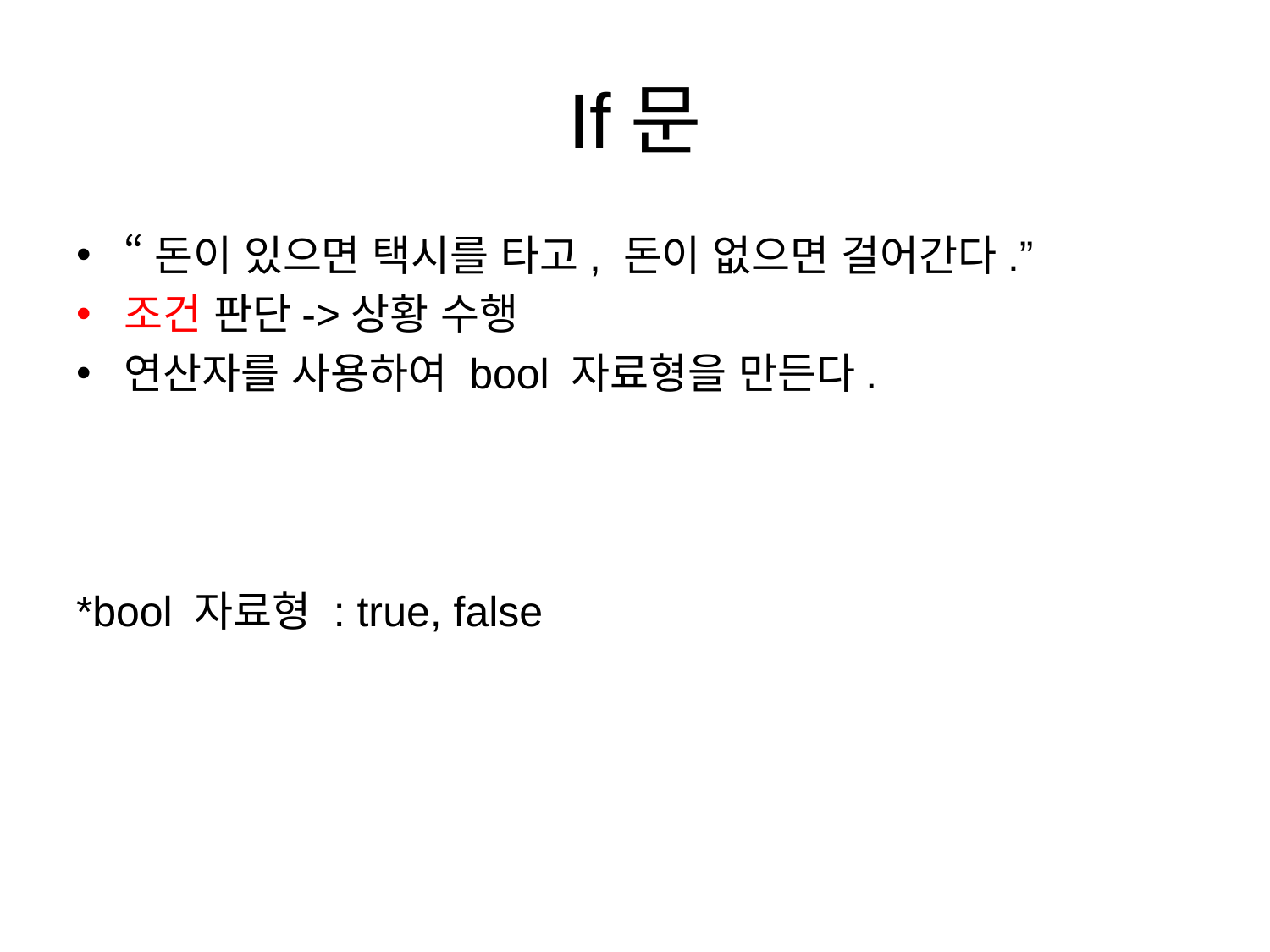

# If문
“돈이 있으면 택시를 타고, 돈이 없으면 걸어간다.”
조건 판단->상황 수행
연산자를 사용하여 bool 자료형을 만든다.

*bool 자료형 : true, false